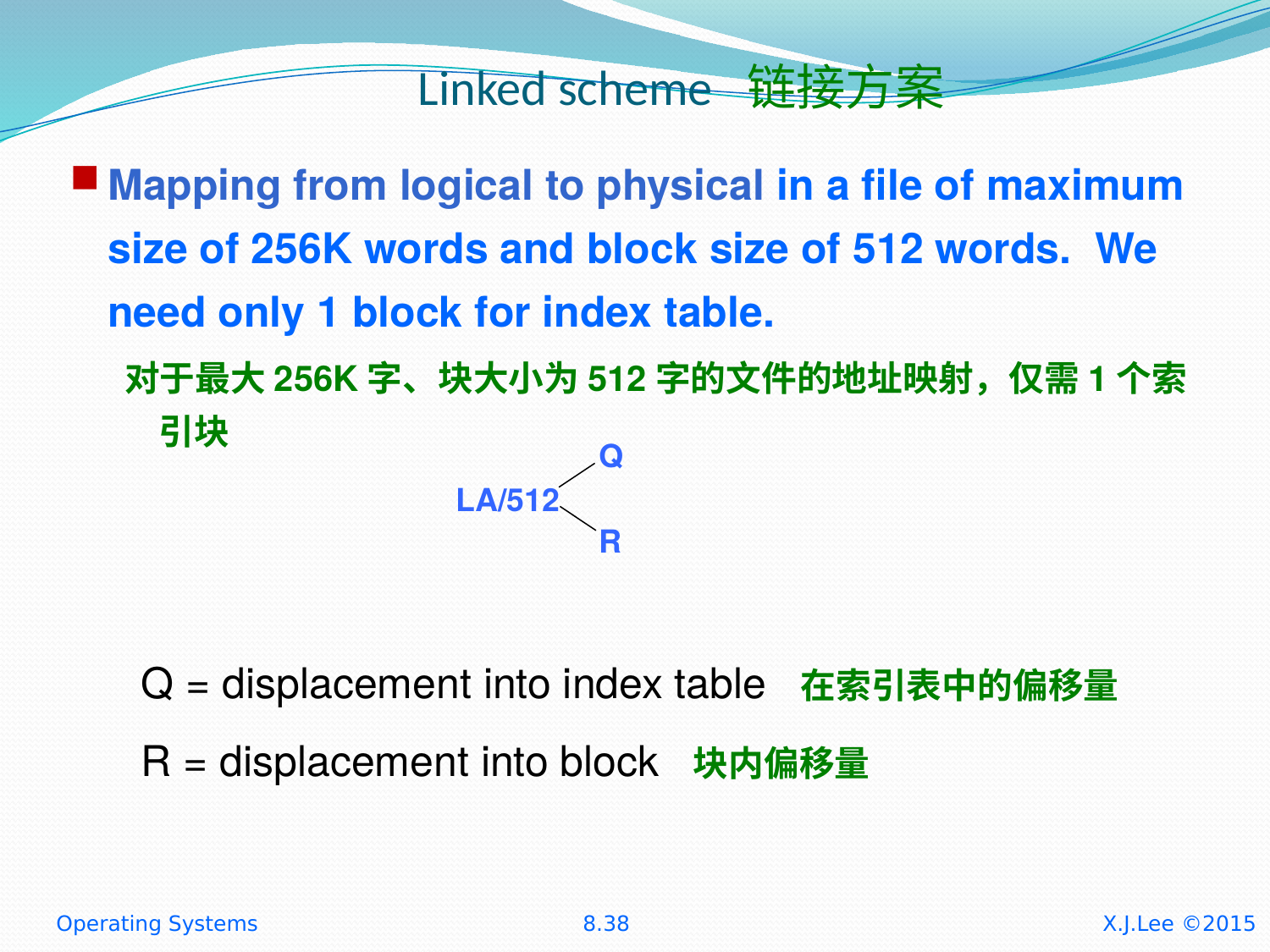

# Linked scheme  链接方案
Mapping from logical to physical in a file of maximum size of 256K words and block size of 512 words.  We need only 1 block for index table.
对于最大256K字、块大小为512字的文件的地址映射，仅需1个索引块
Q

LA/512

R
Q = displacement into index table  在索引表中的偏移量
R = displacement into block  块内偏移量
Operating Systems
8.38
X.J.Lee ©2015